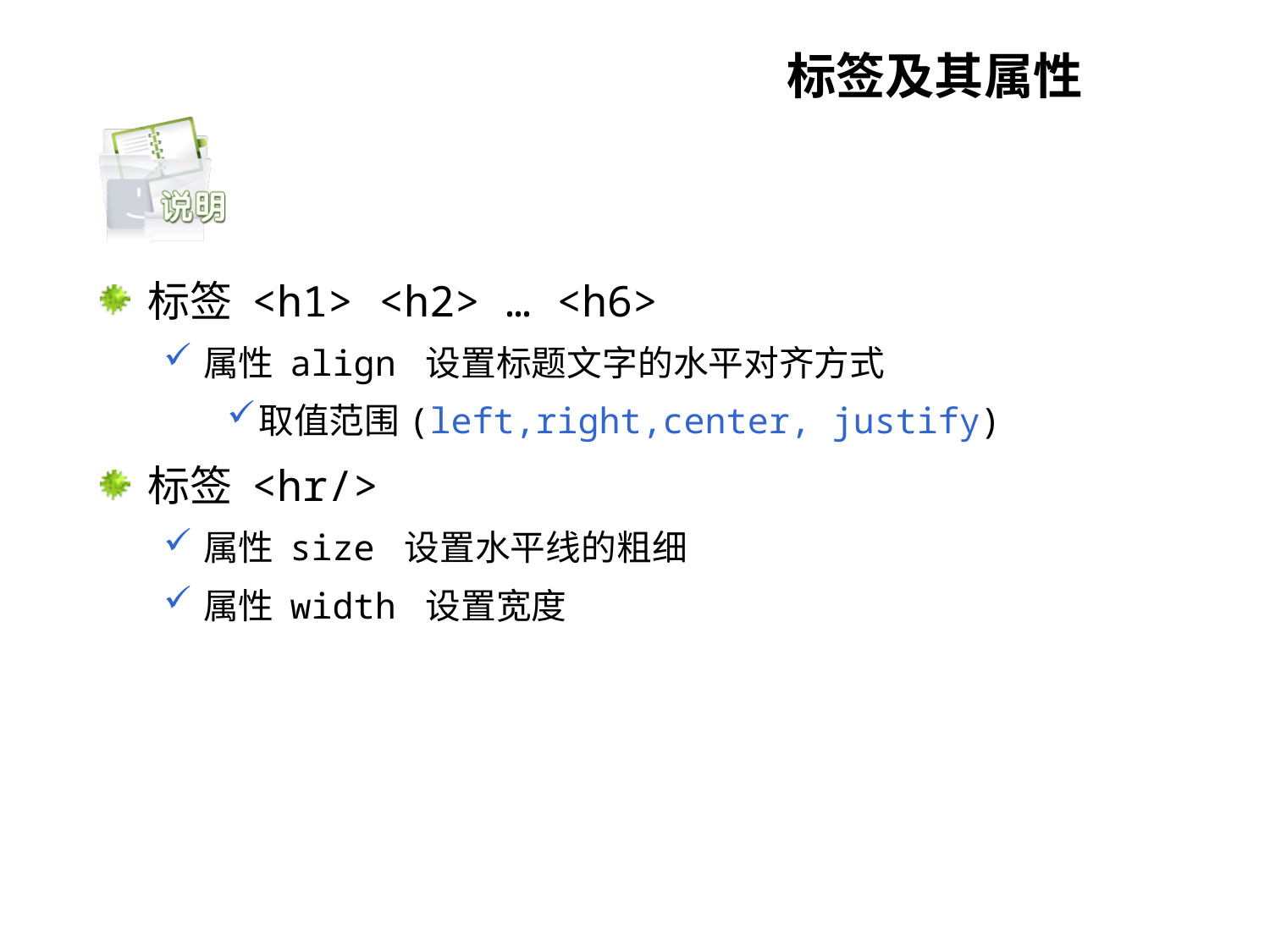

# 标签及其属性
标签 <h1> <h2> … <h6>
属性 align 设置标题文字的水平对齐方式
取值范围(left,right,center, justify)
标签 <hr/>
属性 size 设置水平线的粗细
属性 width 设置宽度